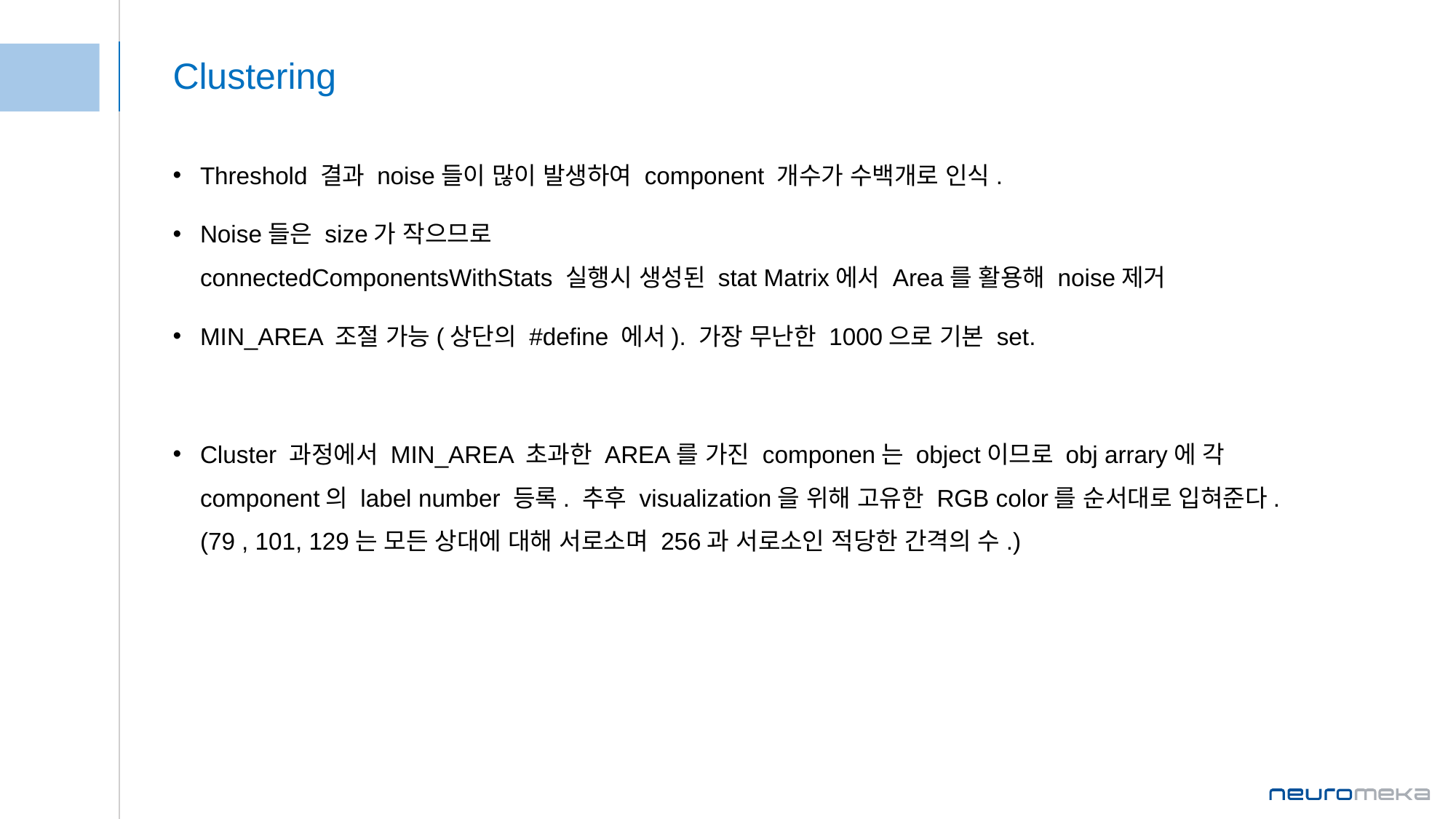

# Clustering
Threshold 결과 noise들이 많이 발생하여 component 개수가 수백개로 인식.
Noise들은 size가 작으므로
connectedComponentsWithStats 실행시 생성된 stat Matrix에서 Area를 활용해 noise제거
MIN_AREA 조절 가능(상단의 #define 에서). 가장 무난한 1000으로 기본 set.

Cluster 과정에서 MIN_AREA 초과한 AREA를 가진 componen는 object이므로 obj arrary에 각 component의 label number 등록. 추후 visualization을 위해 고유한 RGB color를 순서대로 입혀준다.
(79 , 101, 129는 모든 상대에 대해 서로소며 256과 서로소인 적당한 간격의 수.)